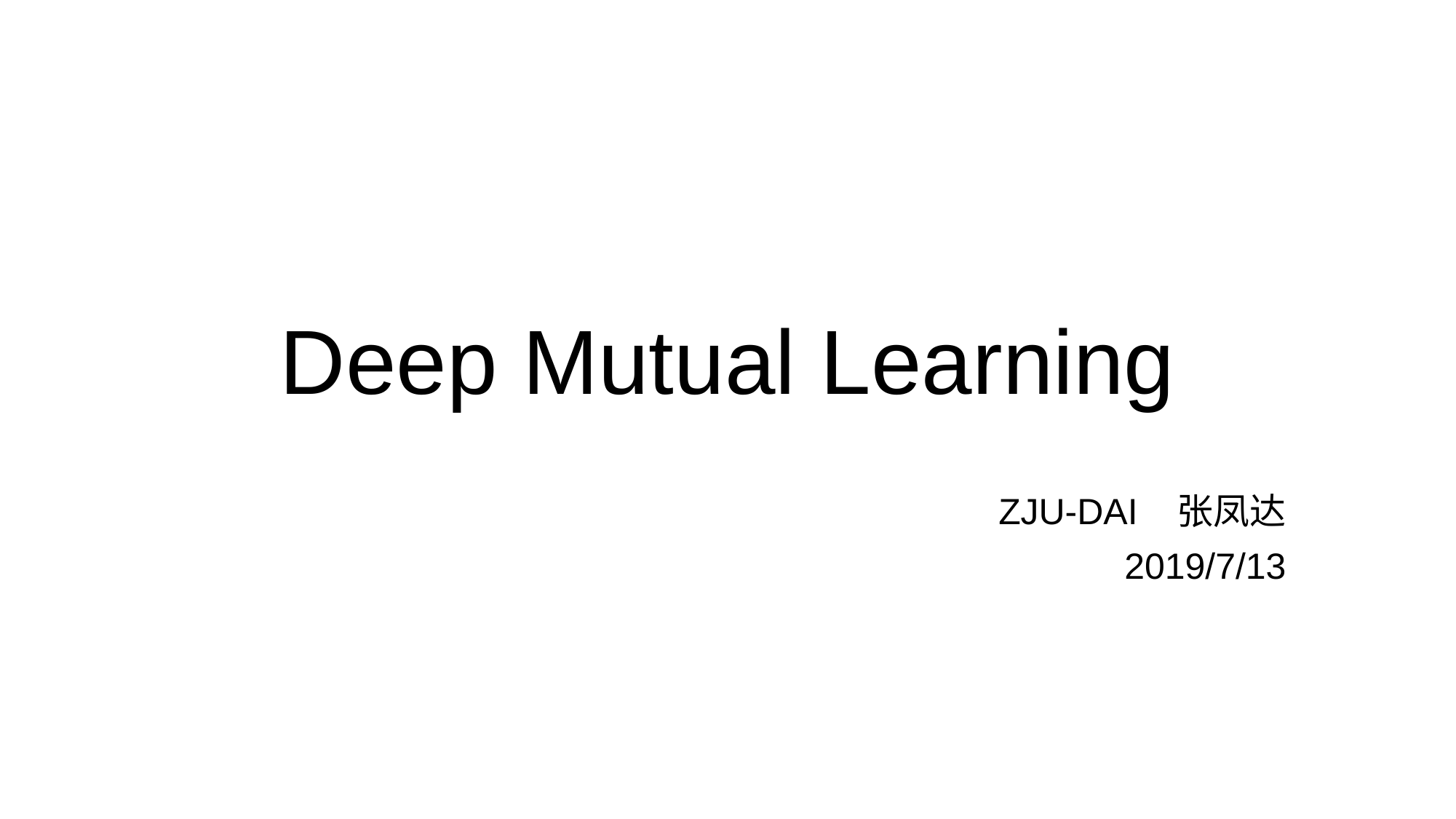

# Deep Mutual Learning
ZJU-DAI   张凤达
2019/7/13